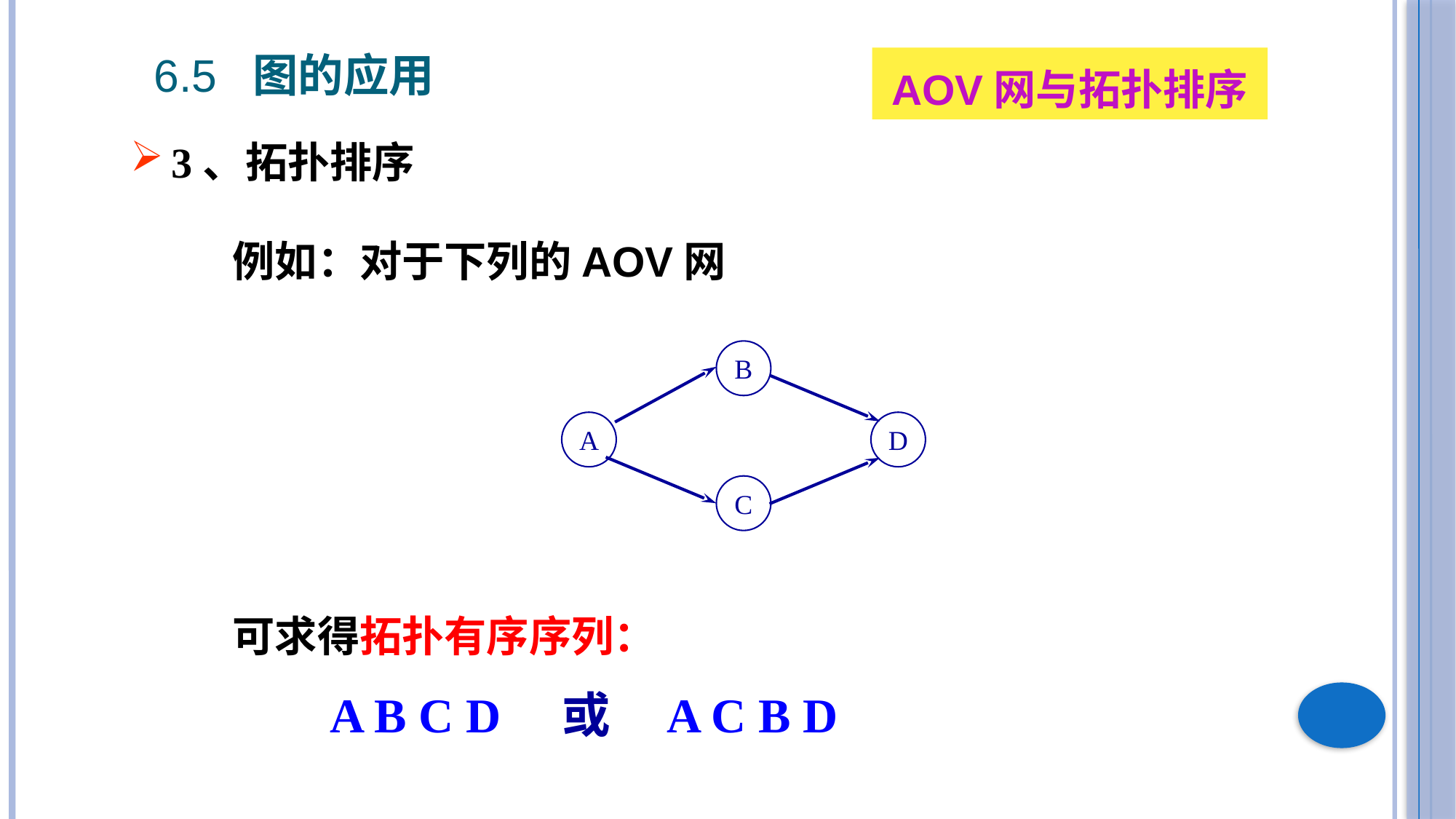

6.5  图的应用
AOV网与拓扑排序
3、拓扑排序

例如：对于下列的AOV网
B

A
D

C
可求得拓扑有序序列：
        A B C D    或    A C B D